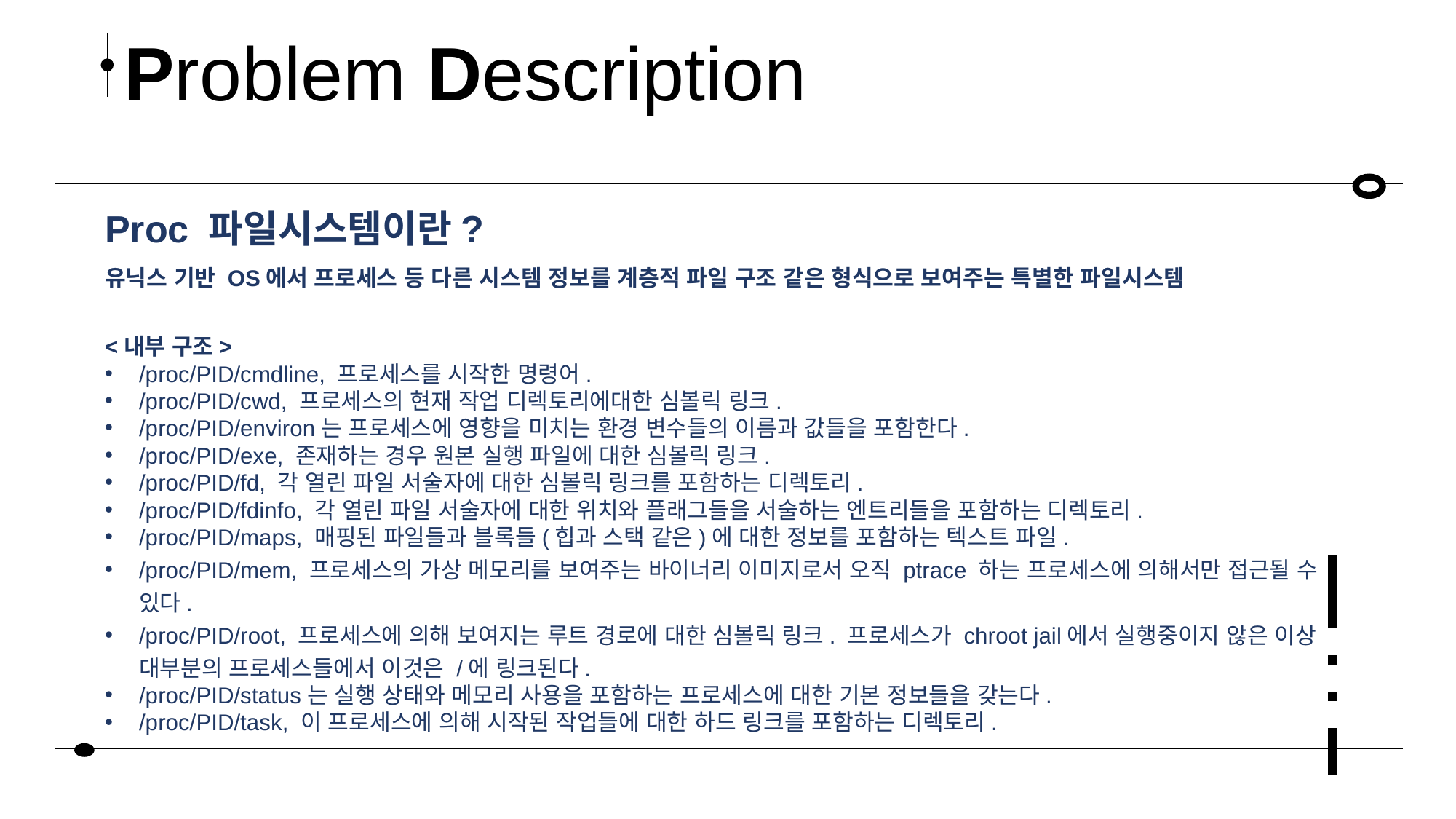

Problem Description

Proc 파일시스템이란?
유닉스 기반 OS에서 프로세스 등 다른 시스템 정보를 계층적 파일 구조 같은 형식으로 보여주는 특별한 파일시스템

<내부 구조>
/proc/PID/cmdline, 프로세스를 시작한 명령어.
/proc/PID/cwd, 프로세스의 현재 작업 디렉토리에대한 심볼릭 링크.
/proc/PID/environ는 프로세스에 영향을 미치는 환경 변수들의 이름과 값들을 포함한다.
/proc/PID/exe, 존재하는 경우 원본 실행 파일에 대한 심볼릭 링크.
/proc/PID/fd, 각 열린 파일 서술자에 대한 심볼릭 링크를 포함하는 디렉토리.
/proc/PID/fdinfo, 각 열린 파일 서술자에 대한 위치와 플래그들을 서술하는 엔트리들을 포함하는 디렉토리.
/proc/PID/maps, 매핑된 파일들과 블록들(힙과 스택 같은)에 대한 정보를 포함하는 텍스트 파일.
/proc/PID/mem, 프로세스의 가상 메모리를 보여주는 바이너리 이미지로서 오직 ptrace 하는 프로세스에 의해서만 접근될 수 있다.
/proc/PID/root, 프로세스에 의해 보여지는 루트 경로에 대한 심볼릭 링크. 프로세스가 chroot jail에서 실행중이지 않은 이상 대부분의 프로세스들에서 이것은 /에 링크된다.
/proc/PID/status는 실행 상태와 메모리 사용을 포함하는 프로세스에 대한 기본 정보들을 갖는다.
/proc/PID/task, 이 프로세스에 의해 시작된 작업들에 대한 하드 링크를 포함하는 디렉토리.